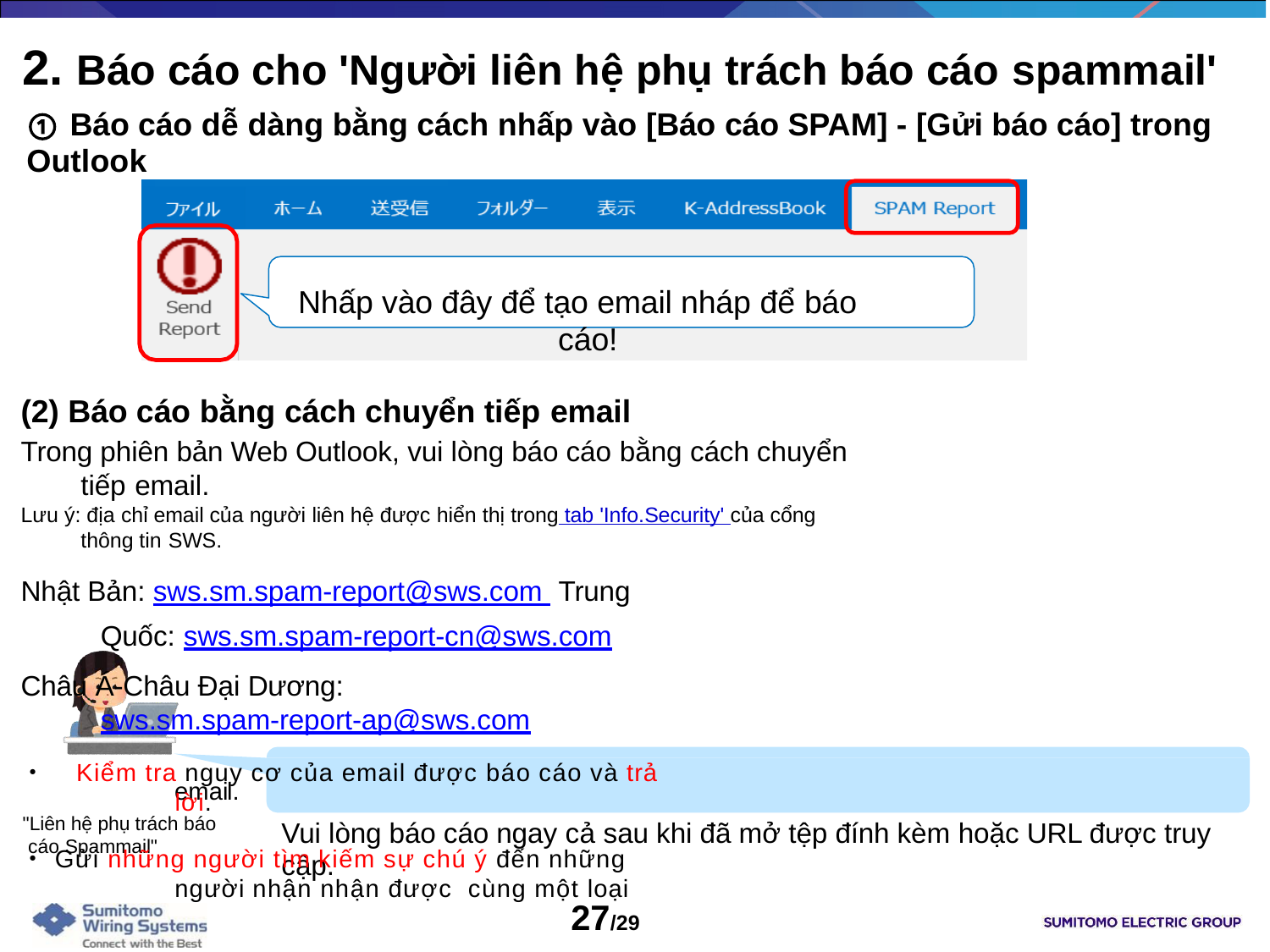

# 2. Báo cáo cho 'Người liên hệ phụ trách báo cáo spammail'
① Báo cáo dễ dàng bằng cách nhấp vào [Báo cáo SPAM] - [Gửi báo cáo] trong  Outlook

Nhấp vào đây để tạo email nháp để báo  cáo!

(2) Báo cáo bằng cách chuyển tiếp email
Trong phiên bản Web Outlook, vui lòng báo cáo bằng cách chuyển tiếp email.
Lưu ý: địa chỉ email của người liên hệ được hiển thị trong tab 'Info.Security' của cổng thông tin SWS.
Nhật Bản: sws.sm.spam-report@sws.com  Trung Quốc: sws.sm.spam-report-cn@sws.com
Châu Á-Châu Đại Dương: sws.sm.spam-report-ap@sws.com
・Kiểm tra nguy cơ của email được báo cáo và trả lời.

・Gửi những người tìm kiếm sự chú ý đến những người nhận nhận được cùng một loại

email.
"Liên hệ phụ trách báo  cáo Spammail"
Vui lòng báo cáo ngay cả sau khi đã mở tệp đính kèm hoặc URL được truy  cập.
27/29